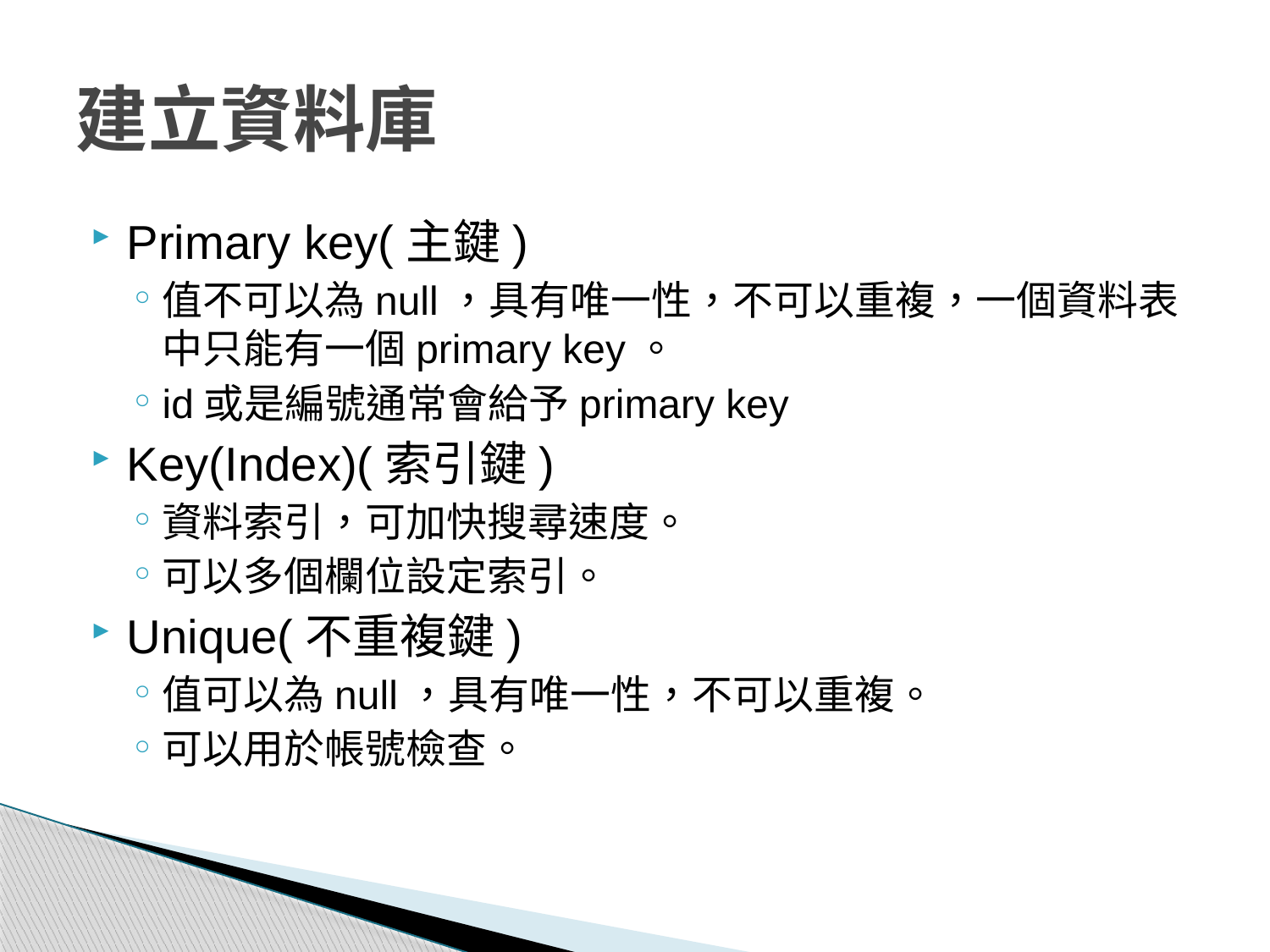

# 建立資料庫
Primary key(主鍵)
值不可以為null，具有唯一性，不可以重複，一個資料表中只能有一個primary key。
id或是編號通常會給予primary key
Key(Index)(索引鍵)
資料索引，可加快搜尋速度。
可以多個欄位設定索引。
Unique(不重複鍵)
值可以為null，具有唯一性，不可以重複。
可以用於帳號檢查。